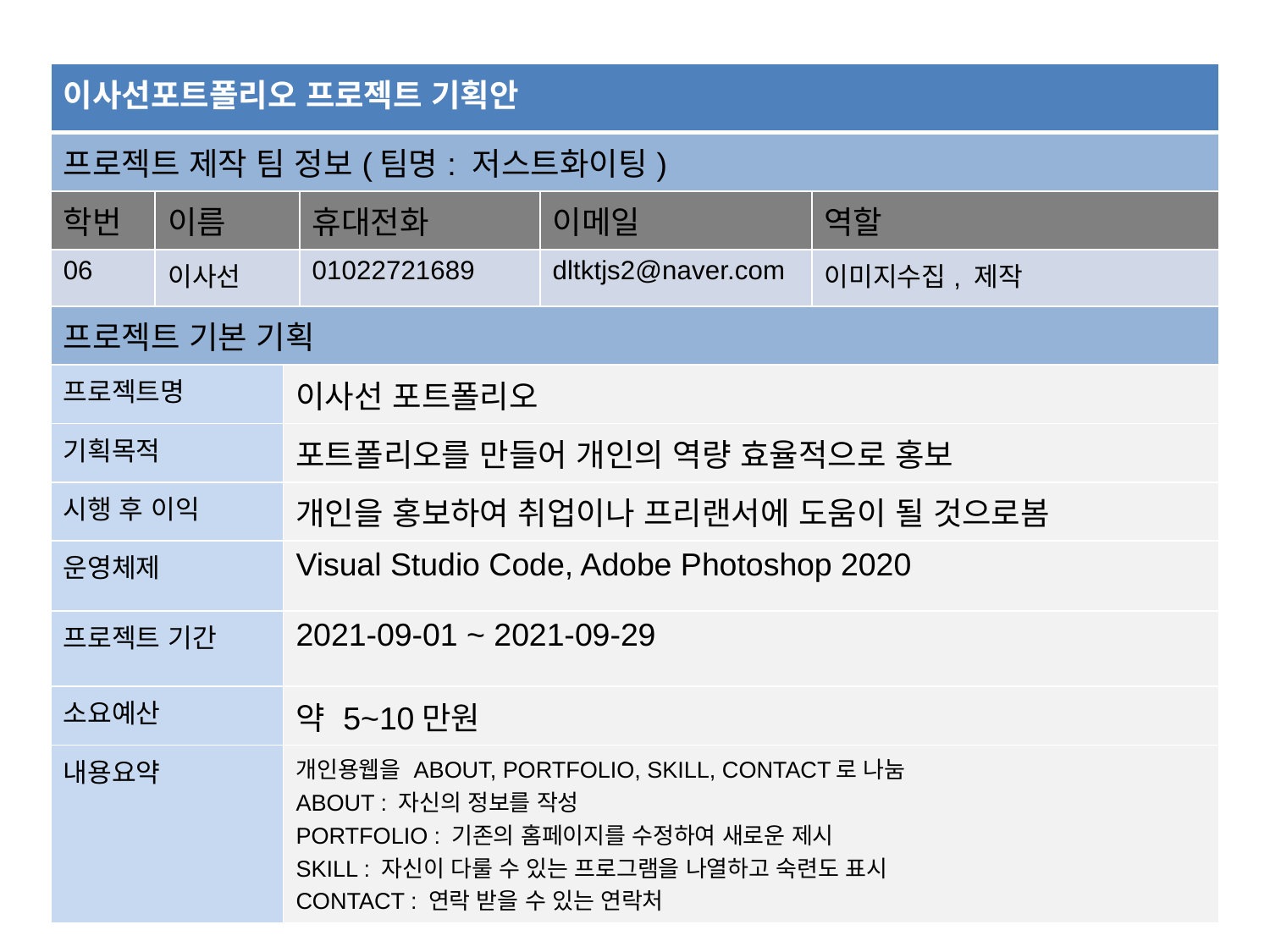

| 이사선포트폴리오 프로젝트 기획안 |  |  |  |  |  |
| --- | --- | --- | --- | --- | --- |
| 프로젝트 제작 팀 정보(팀명: 저스트화이팅) |  |  |  |  |  |
| 학번 | 이름 |  | 휴대전화 | 이메일 | 역할 |
| 06 | 이사선 |  | 01022721689 | dltktjs2@naver.com | 이미지수집, 제작 |
| 프로젝트 기본 기획 |  |  |  |  |  |
| 프로젝트명 |  | 이사선 포트폴리오 |  |  |  |
| 기획목적 |  | 포트폴리오를 만들어 개인의 역량 효율적으로 홍보 |  |  |  |
| 시행 후 이익 |  | 개인을 홍보하여 취업이나 프리랜서에 도움이 될 것으로봄 |  |  |  |
| 운영체제 |  | Visual Studio Code, Adobe Photoshop 2020 |  |  |  |
| 프로젝트 기간 |  | 2021-09-01 ~ 2021-09-29 |  |  |  |
| 소요예산 |  | 약 5~10만원 |  |  |  |
| 내용요약 |  | 개인용웹을 ABOUT, PORTFOLIO, SKILL, CONTACT로 나눔 ABOUT : 자신의 정보를 작성 PORTFOLIO : 기존의 홈페이지를 수정하여 새로운 제시 SKILL : 자신이 다룰 수 있는 프로그램을 나열하고 숙련도 표시 CONTACT : 연락 받을 수 있는 연락처 |  |  |  |